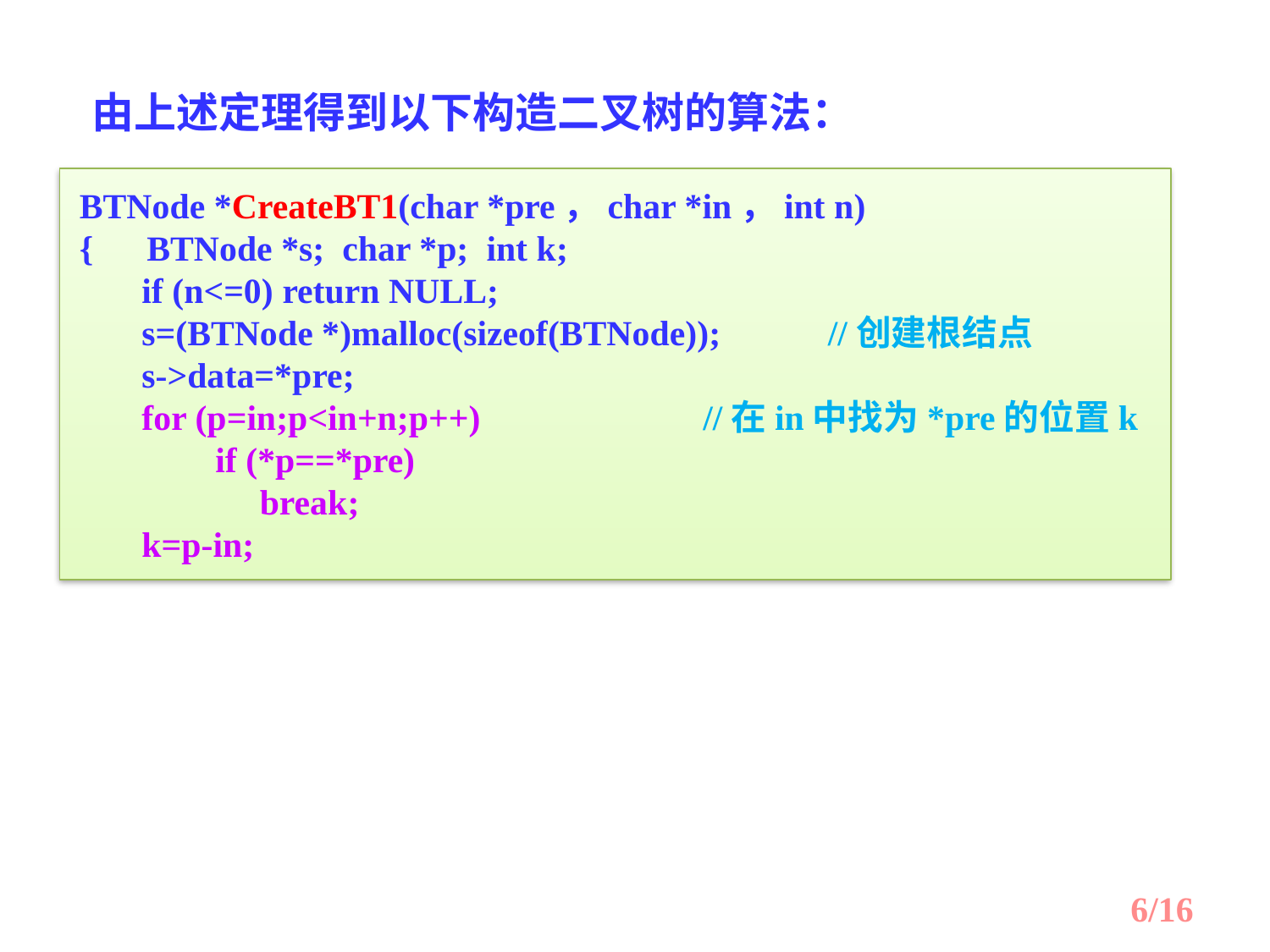

由上述定理得到以下构造二叉树的算法：
BTNode *CreateBT1(char *pre，char *in，int n)
{      BTNode *s;  char *p;  int k;
       if (n<=0) return NULL;
       s=(BTNode *)malloc(sizeof(BTNode));            //创建根结点
       s->data=*pre;
       for (p=in;p<in+n;p++)	             //在in中找为*pre的位置k
	 if (*p==*pre)
 	      break;
       k=p-in;
6/16